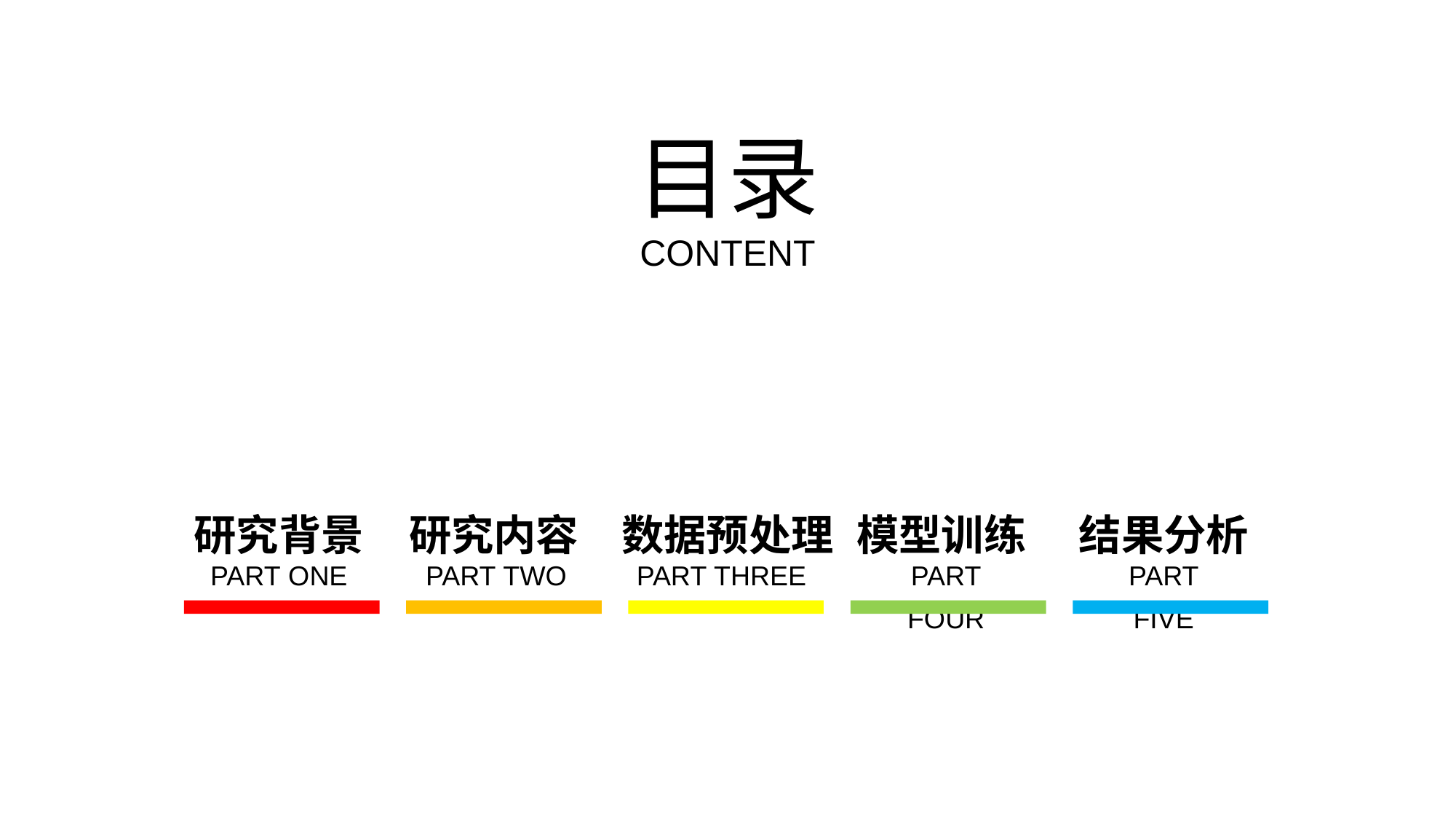

目录
CONTENT
研究背景
研究内容
数据预处理
模型训练
结果分析
PART ONE
PART TWO
PART THREE
PART FOUR
PART FIVE